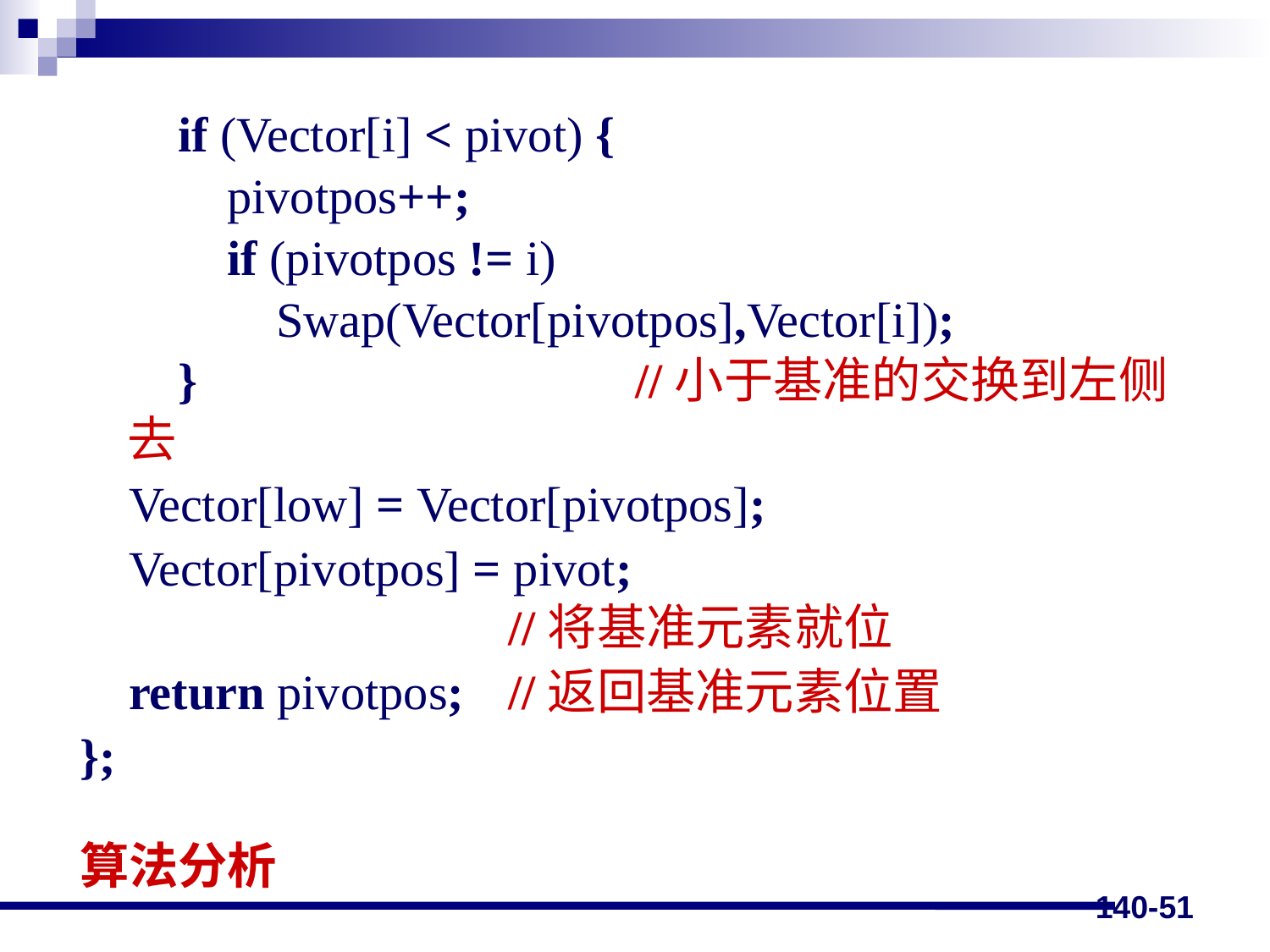

if (Vector[i] < pivot) {
            pivotpos++;
            if (pivotpos != i)
                Swap(Vector[pivotpos],Vector[i]);
        }				//小于基准的交换到左侧去
    Vector[low] = Vector[pivotpos];
    Vector[pivotpos] = pivot;								//将基准元素就位
    return pivotpos;	//返回基准元素位置
};

算法分析
140-51